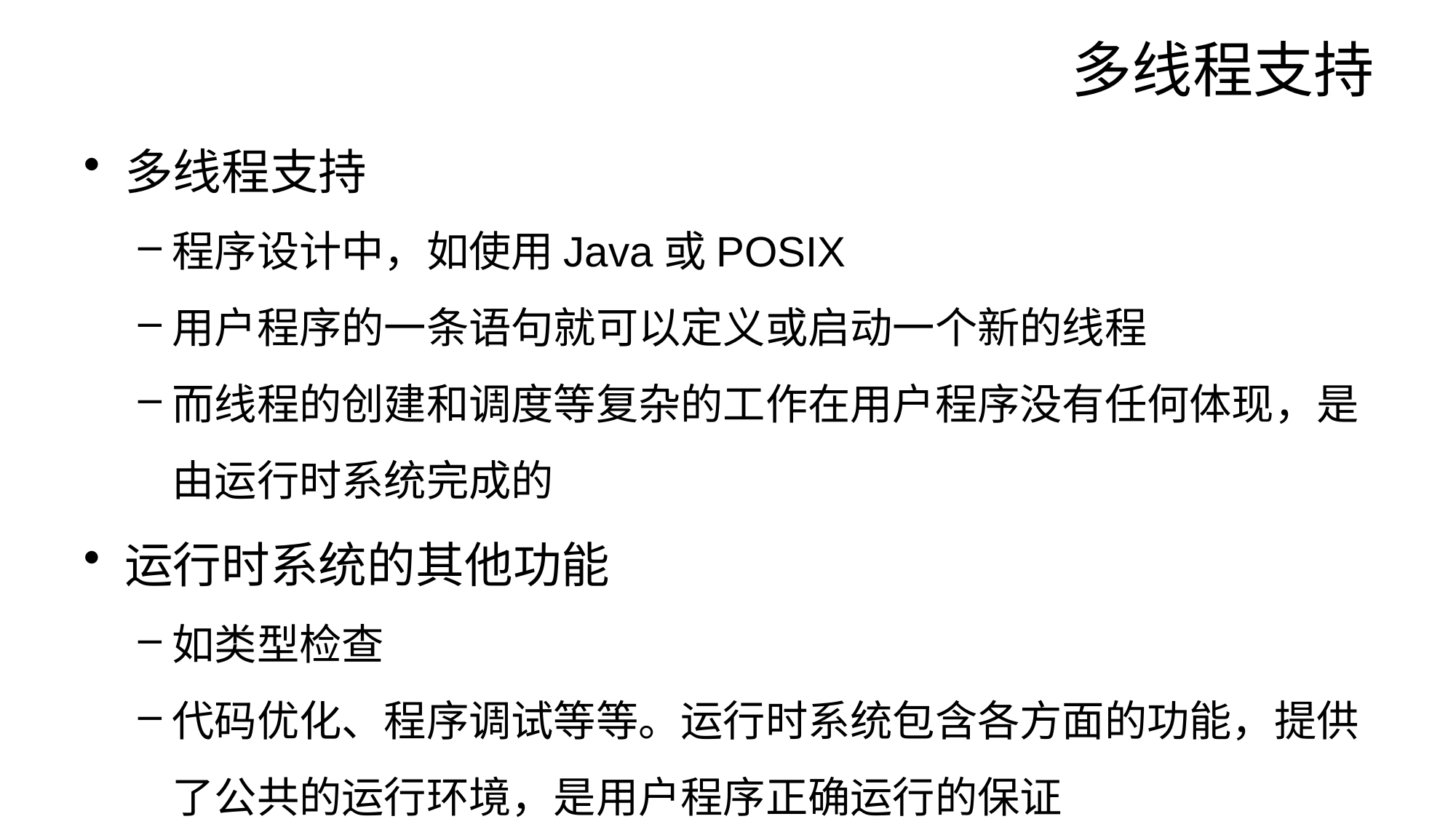

# 多线程支持
多线程支持
程序设计中，如使用Java或POSIX
用户程序的一条语句就可以定义或启动一个新的线程
而线程的创建和调度等复杂的工作在用户程序没有任何体现，是由运行时系统完成的
运行时系统的其他功能
如类型检查
代码优化、程序调试等等。运行时系统包含各方面的功能，提供了公共的运行环境，是用户程序正确运行的保证